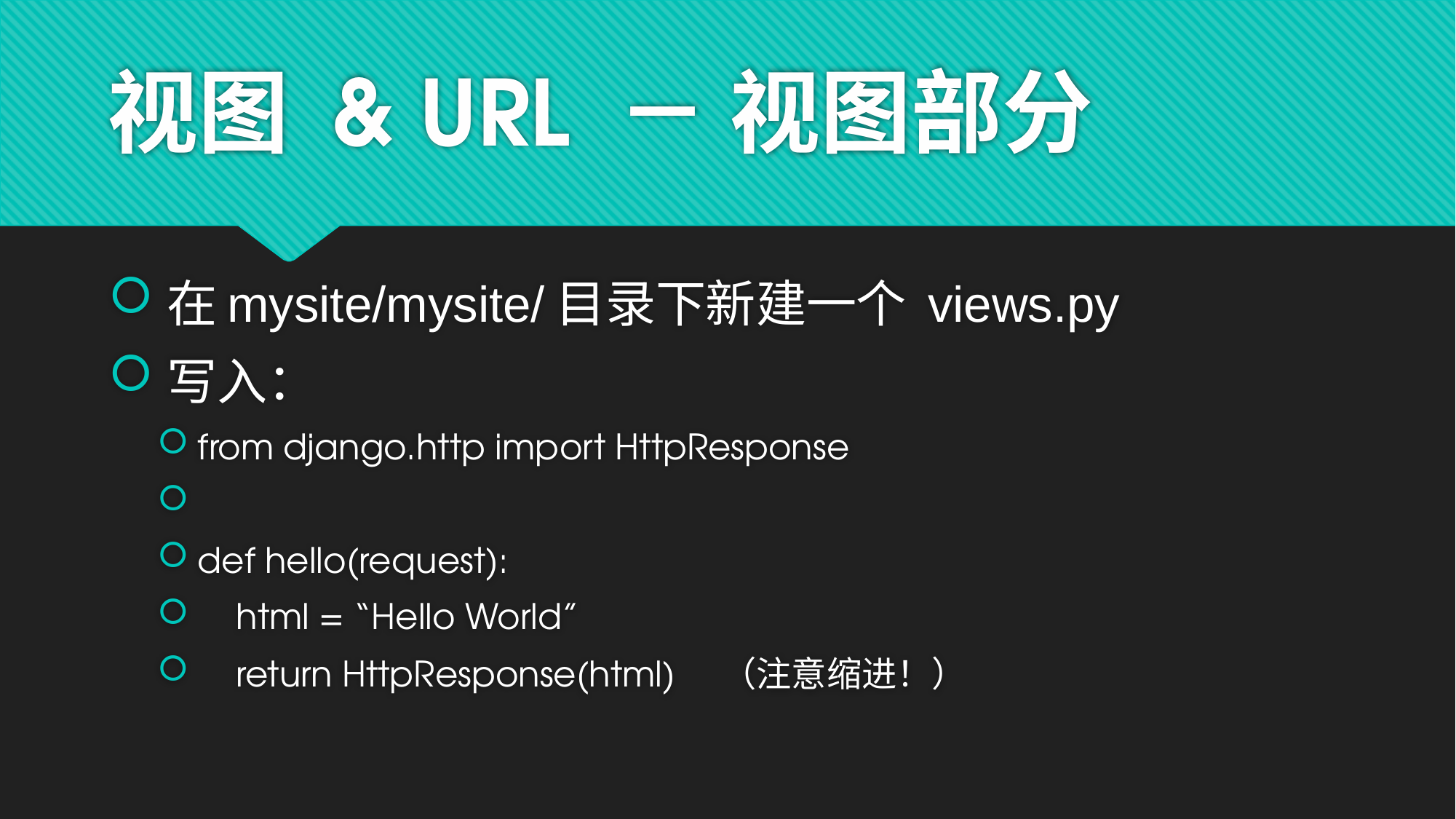

# 视图 & URL － 视图部分
 在mysite/mysite/目录下新建一个 views.py
 写入：
 from django.http import HttpResponse

 def hello(request):
     html = “Hello World”
     return HttpResponse(html)    （注意缩进！）